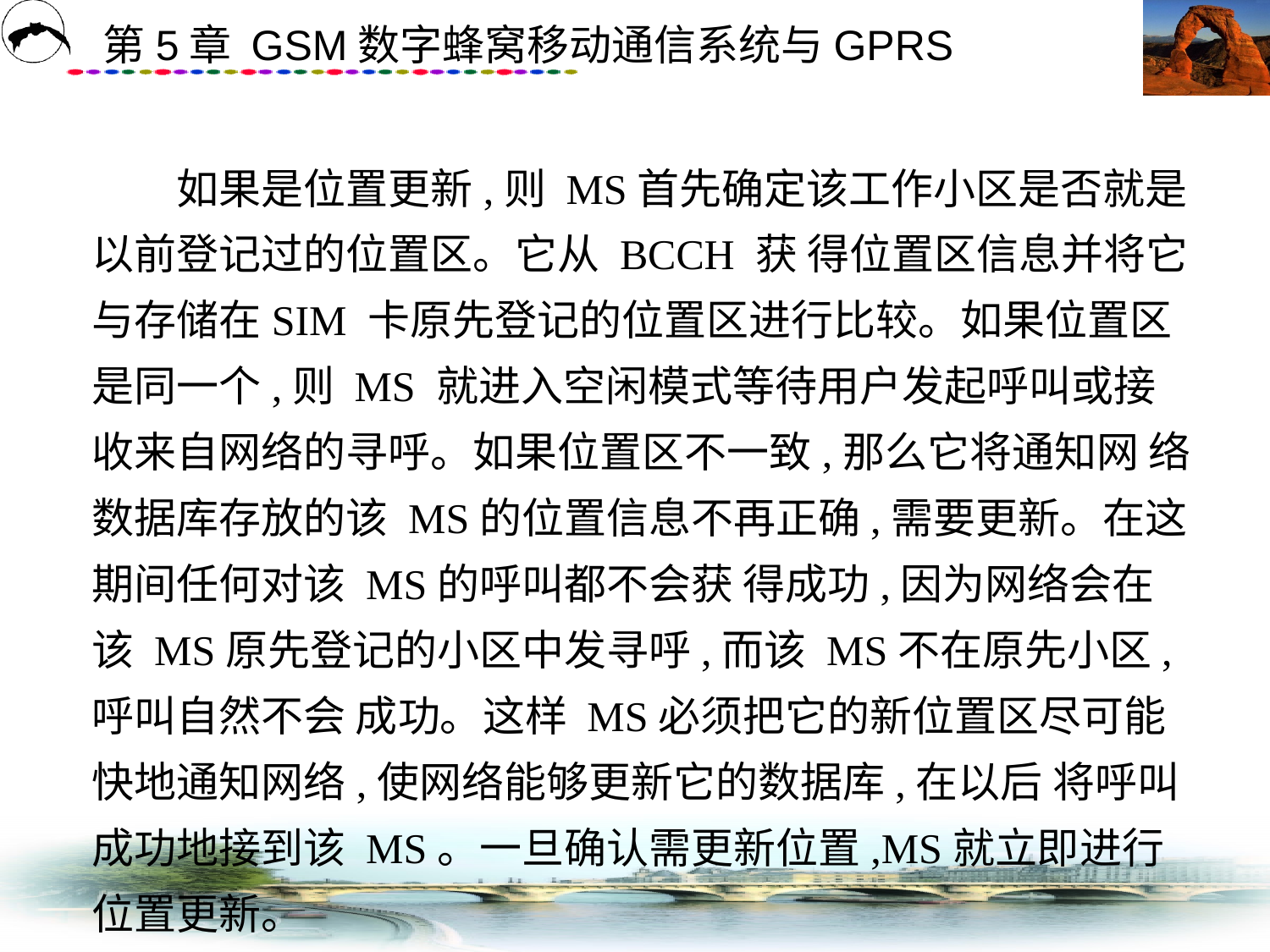

# 如果是位置更新,则 MS首先确定该工作小区是否就是以前登记过的位置区。它从 BCCH 获 得位置区信息并将它与存储在SIM 卡原先登记的位置区进行比较。如果位置区是同一个,则 MS 就进入空闲模式等待用户发起呼叫或接收来自网络的寻呼。如果位置区不一致,那么它将通知网 络数据库存放的该 MS的位置信息不再正确,需要更新。在这期间任何对该 MS的呼叫都不会获 得成功,因为网络会在该 MS原先登记的小区中发寻呼,而该 MS不在原先小区,呼叫自然不会 成功。这样 MS必须把它的新位置区尽可能快地通知网络,使网络能够更新它的数据库,在以后 将呼叫成功地接到该 MS。一旦确认需更新位置,MS就立即进行位置更新。